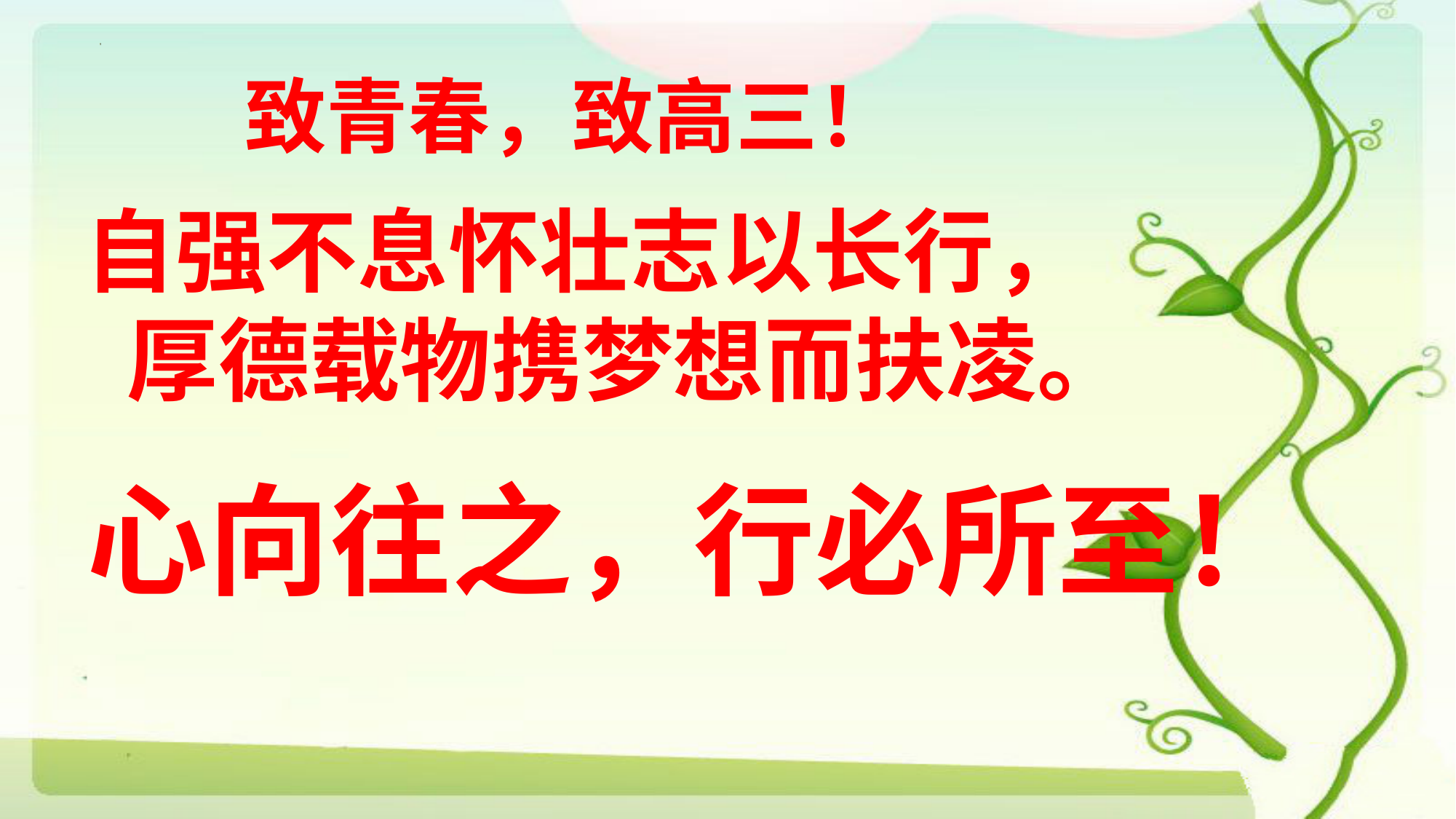

致青春，致高三！
自强不息怀壮志以长行，
 厚德载物携梦想而扶凌。
 心向往之，行必所至！